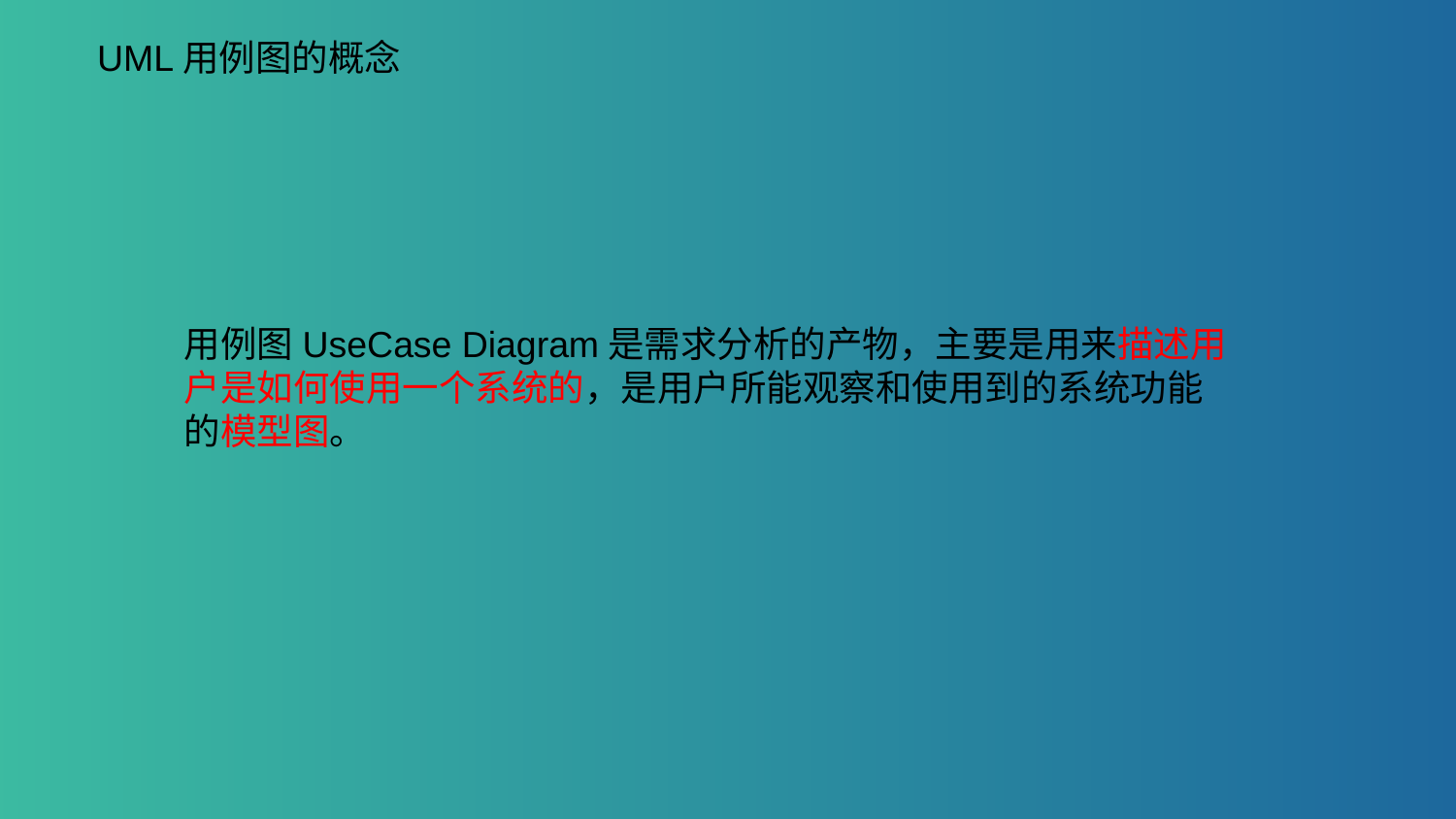

UML用例图的概念
用例图UseCase Diagram是需求分析的产物，主要是用来描述用户是如何使用一个系统的，是用户所能观察和使用到的系统功能的模型图。